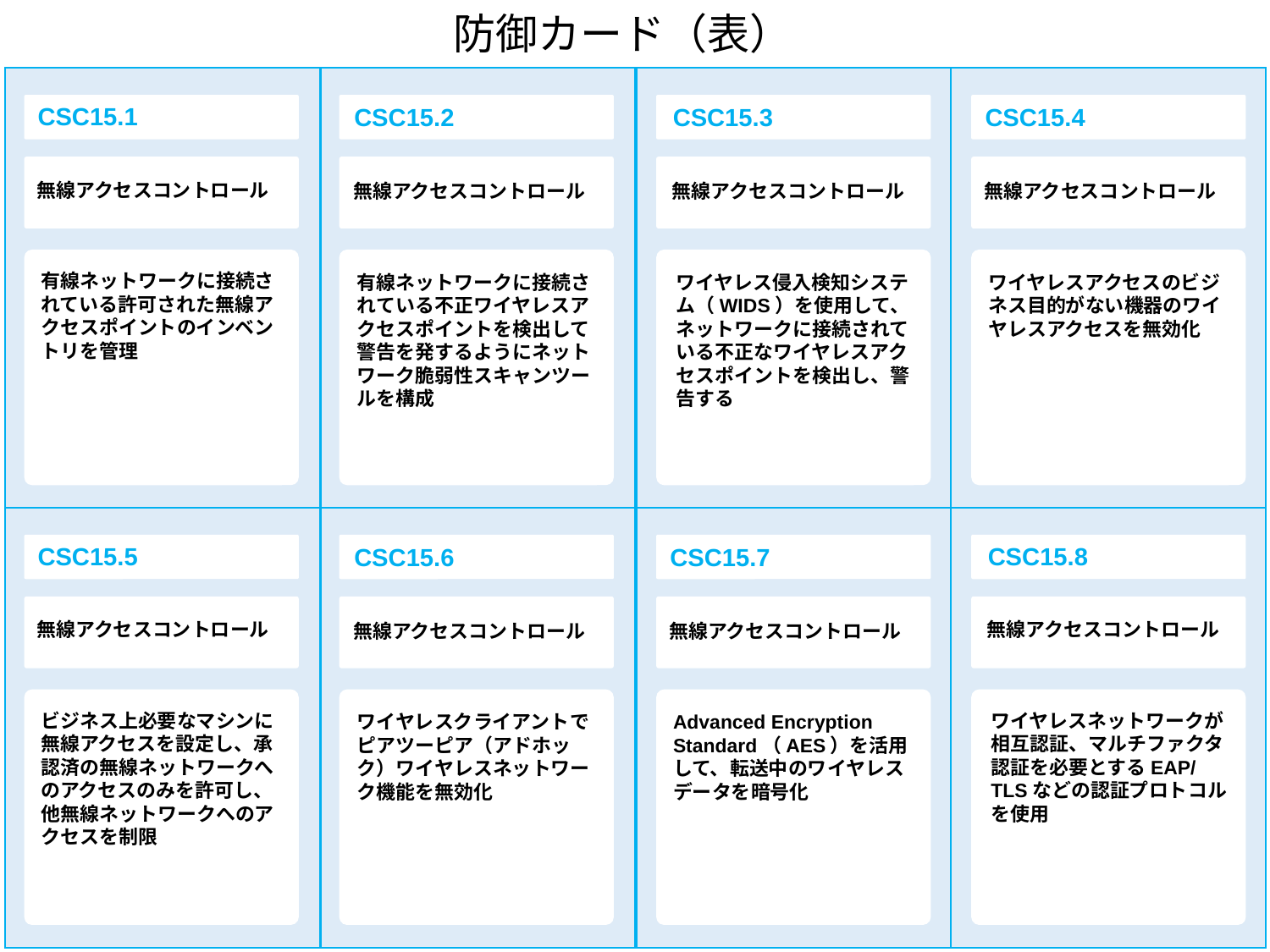

防御カード（表）

CSC15.1

CSC15.2
CSC15.3
CSC15.4

無線アクセスコントロール
無線アクセスコントロール
無線アクセスコントロール
無線アクセスコントロール

有線ネットワークに接続されている許可された無線アクセスポイントのインベントリを管理
有線ネットワークに接続されている不正ワイヤレスアクセスポイントを検出して警告を発するようにネットワーク脆弱性スキャンツールを構成
ワイヤレス侵入検知システム（WIDS）を使用して、ネットワークに接続されている不正なワイヤレスアクセスポイントを検出し、警告する
ワイヤレスアクセスのビジネス目的がない機器のワイヤレスアクセスを無効化

CSC15.5

CSC15.8
CSC15.6
CSC15.7

無線アクセスコントロール
無線アクセスコントロール
無線アクセスコントロール
無線アクセスコントロール

ビジネス上必要なマシンに無線アクセスを設定し、承認済の無線ネットワークへのアクセスのみを許可し、他無線ネットワークへのアクセスを制限
ワイヤレスネットワークが相互認証、マルチファクタ認証を必要とするEAP/TLSなどの認証プロトコルを使用
ワイヤレスクライアントでピアツーピア（アドホック）ワイヤレスネットワーク機能を無効化
Advanced Encryption Standard（AES）を活用して、転送中のワイヤレスデータを暗号化